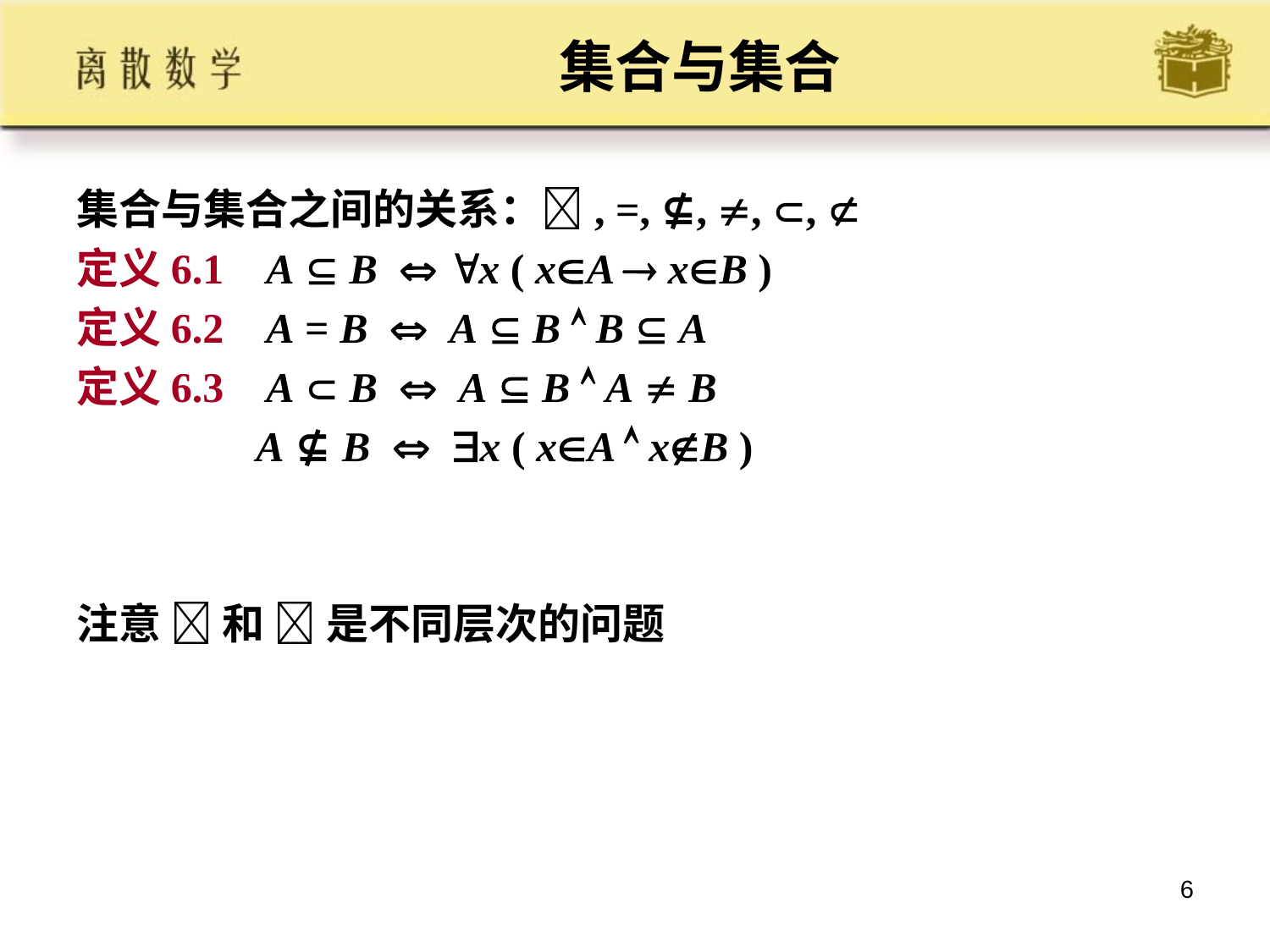

# 集合与集合
集合与集合之间的关系：⊆, =, ⊈, ≠, ⊂, ⊄
定义6.1    A ⊆ B  ⇔ ∀x ( x∈A → x∈B )
定义6.2    A = B  ⇔  A ⊆ B ∧ B ⊆ A
定义6.3    A ⊂ B  ⇔  A ⊆ B ∧ A ≠ B
                 A ⊈ B  ⇔  ∃x ( x∈A ∧ x∉B )

注意 ∈ 和 ⊆ 是不同层次的问题
6